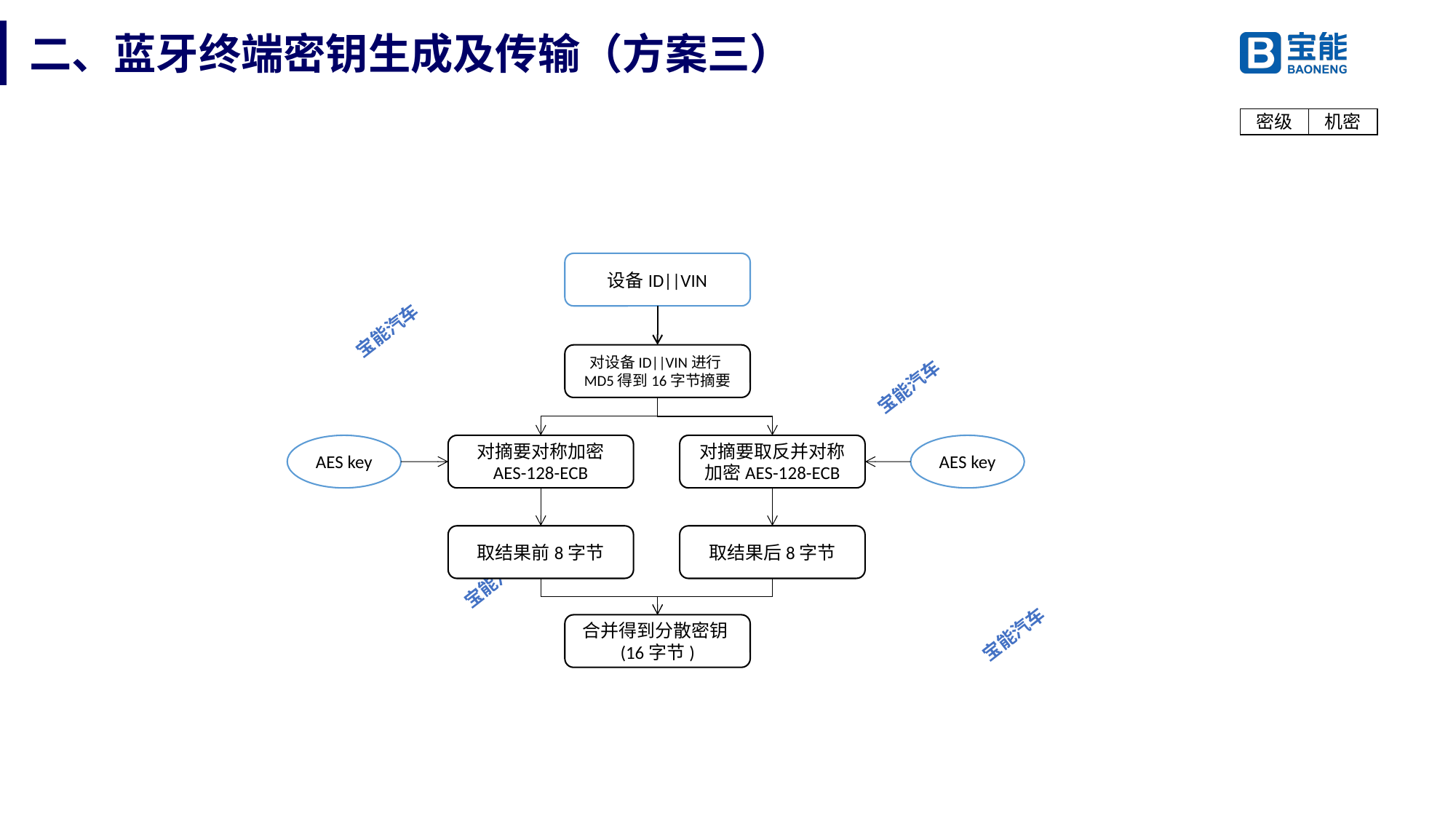

二、蓝牙终端密钥生成及传输（方案三）
设备ID||VIN
对设备ID||VIN进行MD5得到16字节摘要
AES key
对摘要对称加密
AES-128-ECB
对摘要取反并对称加密AES-128-ECB
AES key
取结果前8字节
取结果后8字节
合并得到分散密钥(16字节)
10